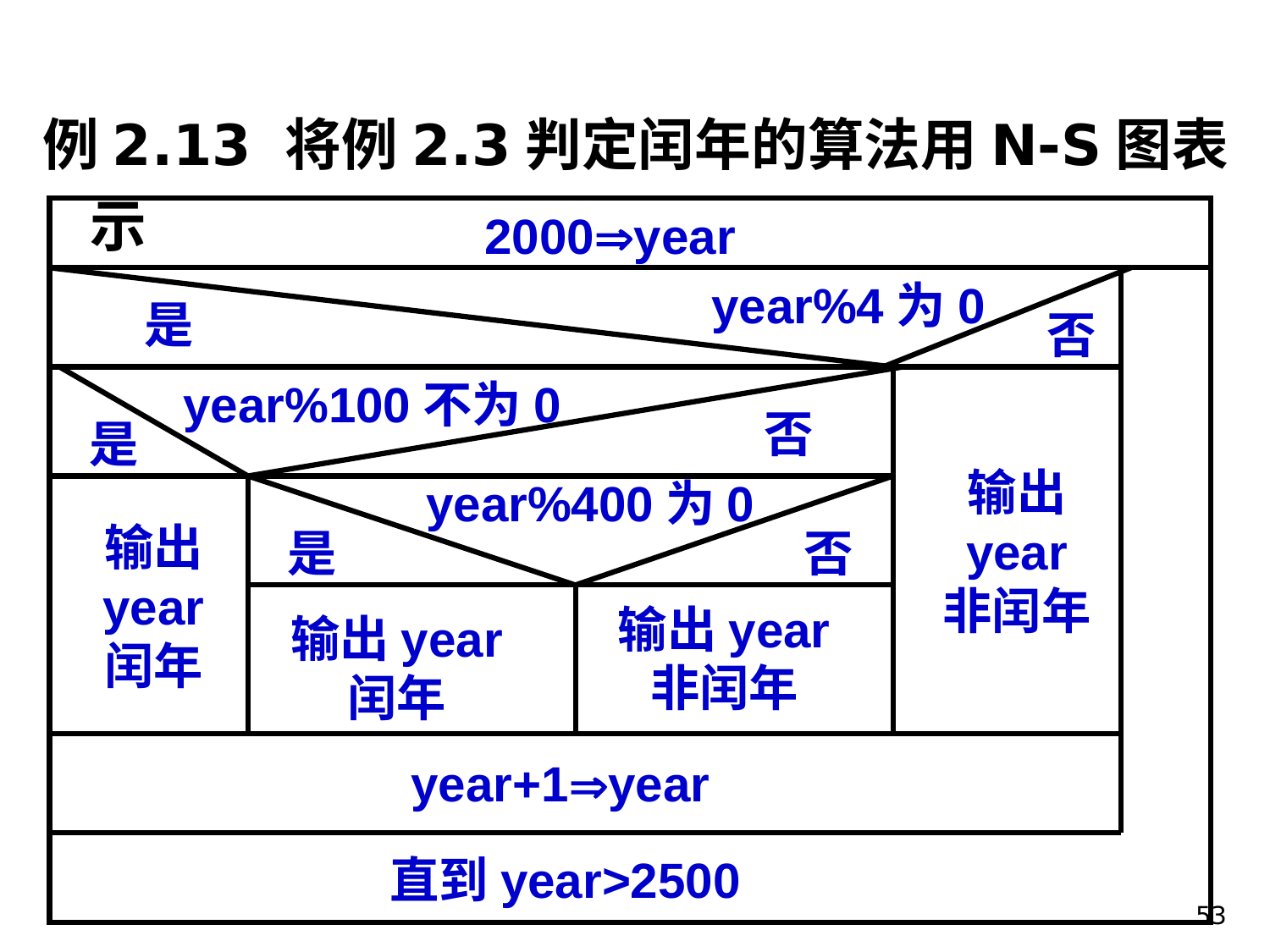

例2.13 将例2.3判定闰年的算法用N-S图表示

2000⇒year
year%4为0
是
否
year%100不为0
否
是
输出
year
非闰年
year%400为0
输出
year
闰年
是
否
输出year
非闰年
输出year
闰年
year+1⇒year
直到year>2500
53